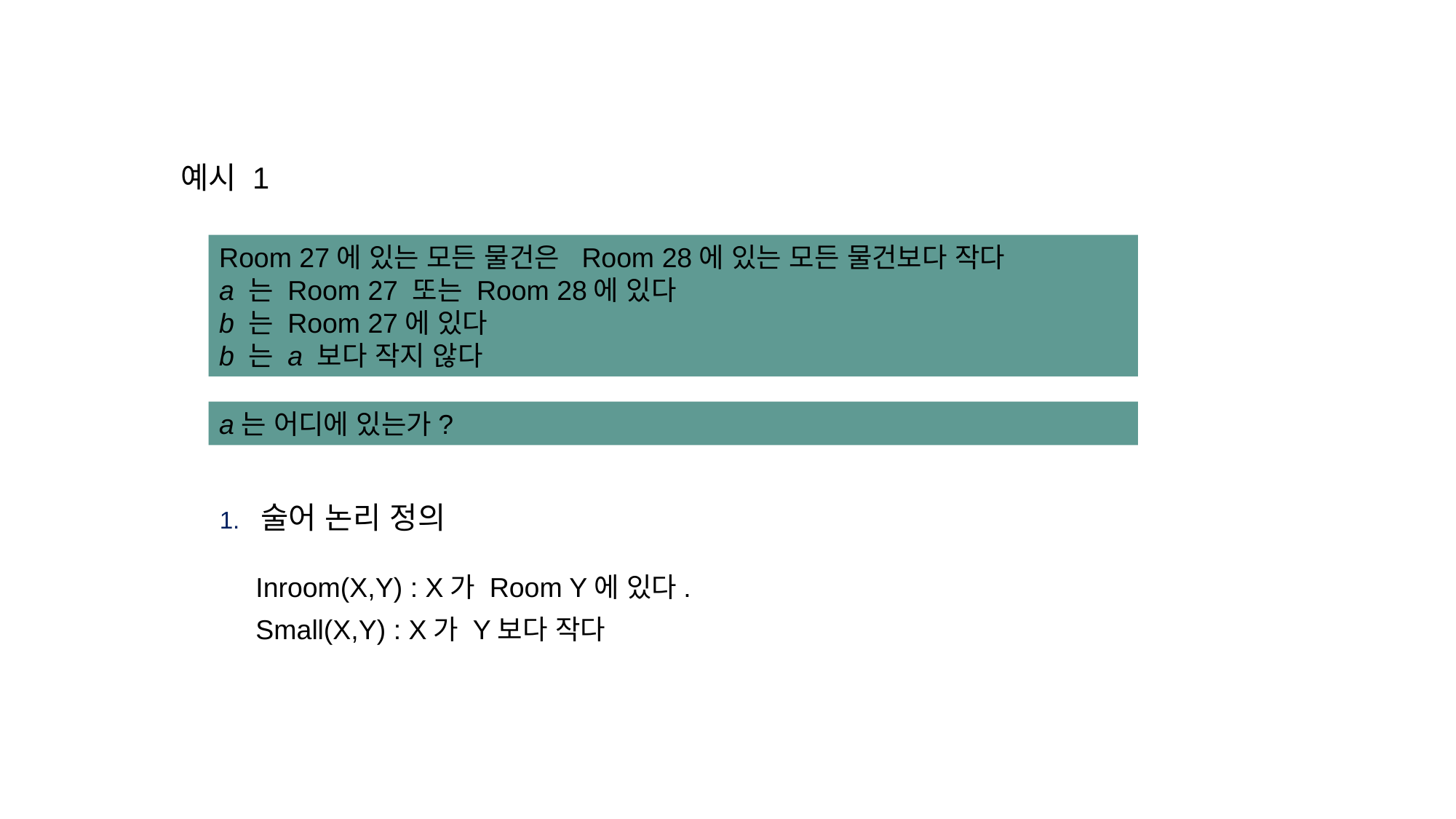

예시 1

술어 논리 정의

Room 27에 있는 모든 물건은  Room 28에 있는 모든 물건보다 작다
a 는 Room 27 또는 Room 28에 있다
b 는 Room 27에 있다
b 는 a 보다 작지 않다
a는 어디에 있는가?
Inroom(X,Y) : X가 Room Y에 있다.
Small(X,Y) : X가 Y보다 작다